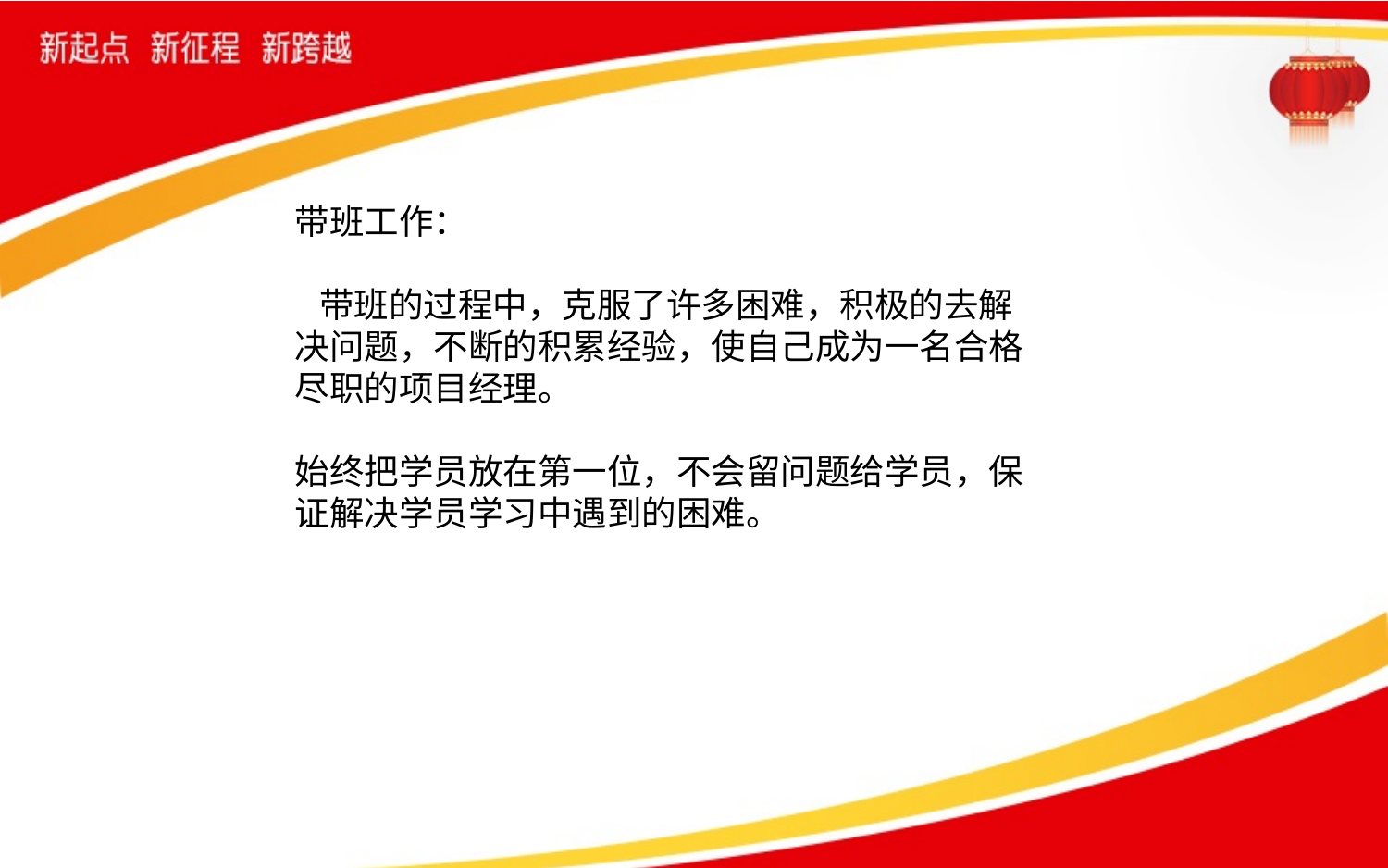

带班工作：

  带班的过程中，克服了许多困难，积极的去解决问题，不断的积累经验，使自己成为一名合格尽职的项目经理。

始终把学员放在第一位，不会留问题给学员，保证解决学员学习中遇到的困难。